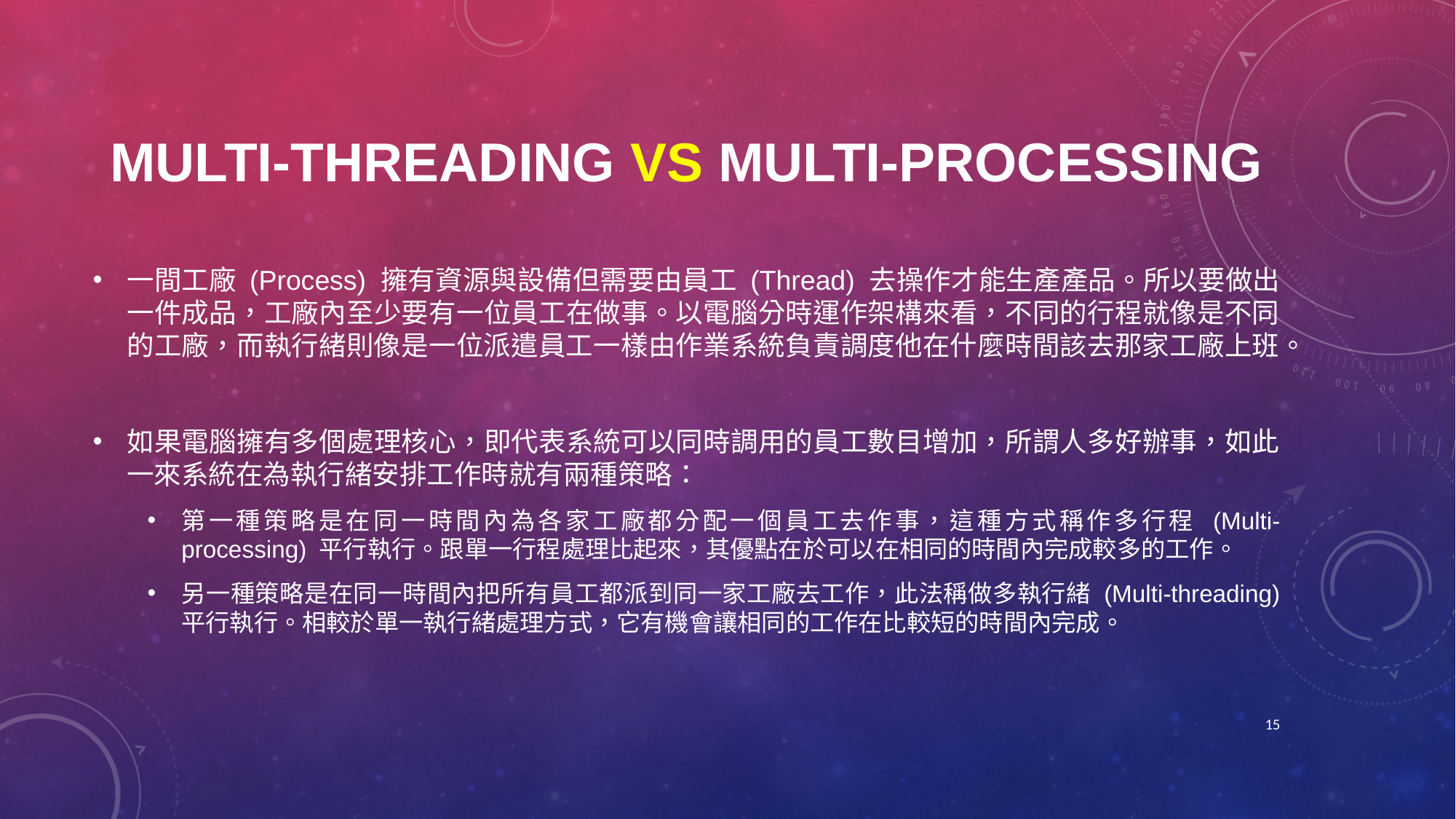

# Multi-threading vs Multi-processing
一間工廠 (Process) 擁有資源與設備但需要由員工 (Thread) 去操作才能生產產品。所以要做出一件成品，工廠內至少要有一位員工在做事。以電腦分時運作架構來看，不同的行程就像是不同的工廠，而執行緒則像是一位派遣員工一樣由作業系統負責調度他在什麼時間該去那家工廠上班。

如果電腦擁有多個處理核心，即代表系統可以同時調用的員工數目增加，所謂人多好辦事，如此一來系統在為執行緒安排工作時就有兩種策略：
第一種策略是在同一時間內為各家工廠都分配一個員工去作事，這種方式稱作多行程 (Multi-processing) 平行執行。跟單一行程處理比起來，其優點在於可以在相同的時間內完成較多的工作。
另一種策略是在同一時間內把所有員工都派到同一家工廠去工作，此法稱做多執行緒 (Multi-threading) 平行執行。相較於單一執行緒處理方式，它有機會讓相同的工作在比較短的時間內完成。

15